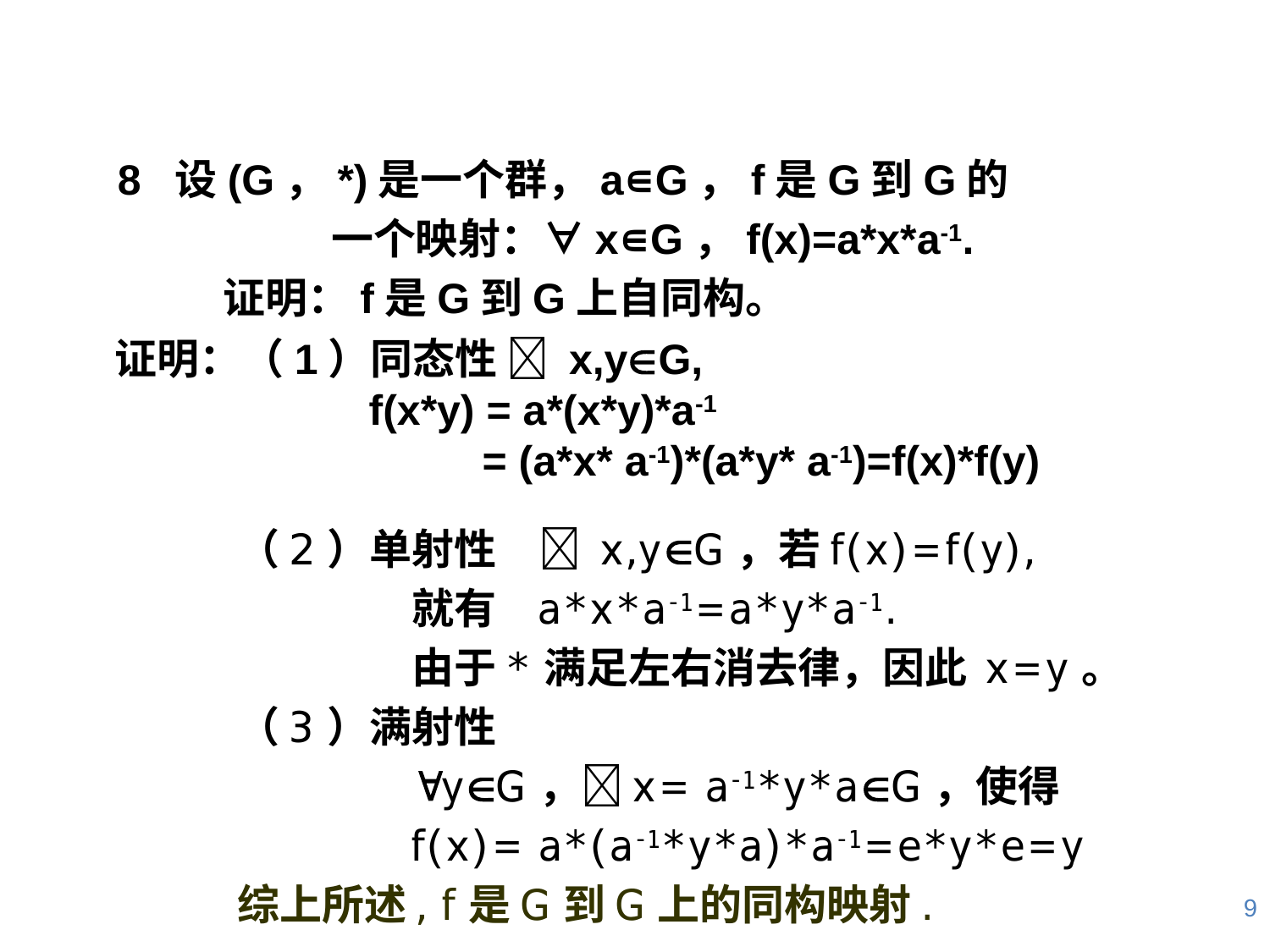

# 练习十一(p162)
8  设(G，*)是一个群，a∊G，f是G到G的
		   一个映射：∀x∊G，f(x)=a*x*a-1.
          证明：f是G到G上自同构。
证明：（1）同态性 ∀ x,y∈G,
		    f(x*y) = a*(x*y)*a-1
			     = (a*x* a-1)*(a*y* a-1)=f(x)*f(y)
（2）单射性 	∀ x,y∈G，若f(x)=f(y),
		就有	a*x*a-1=a*y*a-1.
		由于*满足左右消去律，因此 x=y。
（3）满射性
		∀y∈G，∃x= a-1*y*a∈G，使得
		f(x)= a*(a-1*y*a)*a-1=e*y*e=y
综上所述, f是G到G上的同构映射.
9